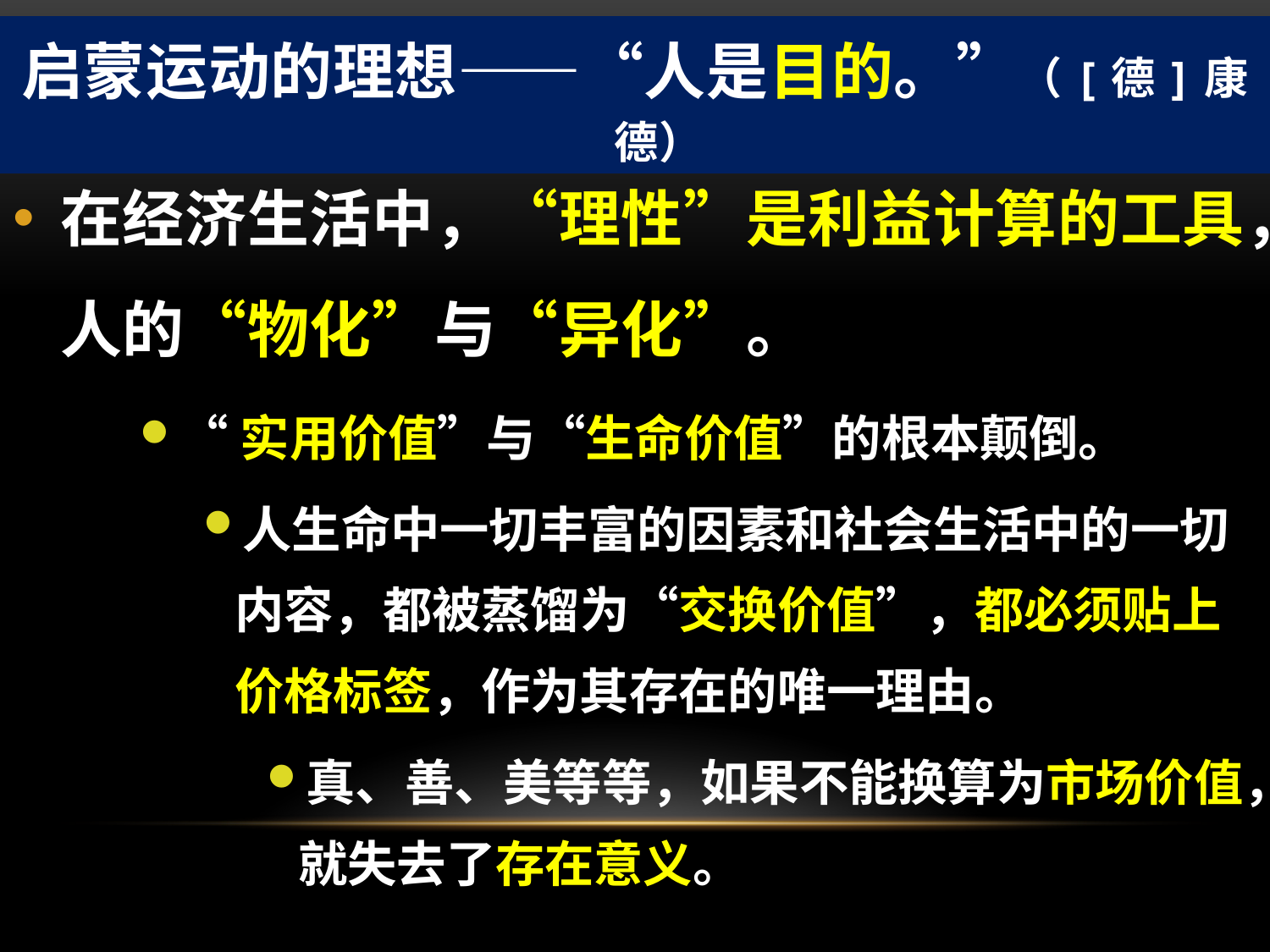

启蒙运动的理想——“人是目的。”（[德]康德）
在经济生活中，“理性”是利益计算的工具，人的“物化”与“异化”。
“实用价值”与“生命价值”的根本颠倒。
人生命中一切丰富的因素和社会生活中的一切内容，都被蒸馏为“交换价值”，都必须贴上价格标签，作为其存在的唯一理由。
真、善、美等等，如果不能换算为市场价值，就失去了存在意义。